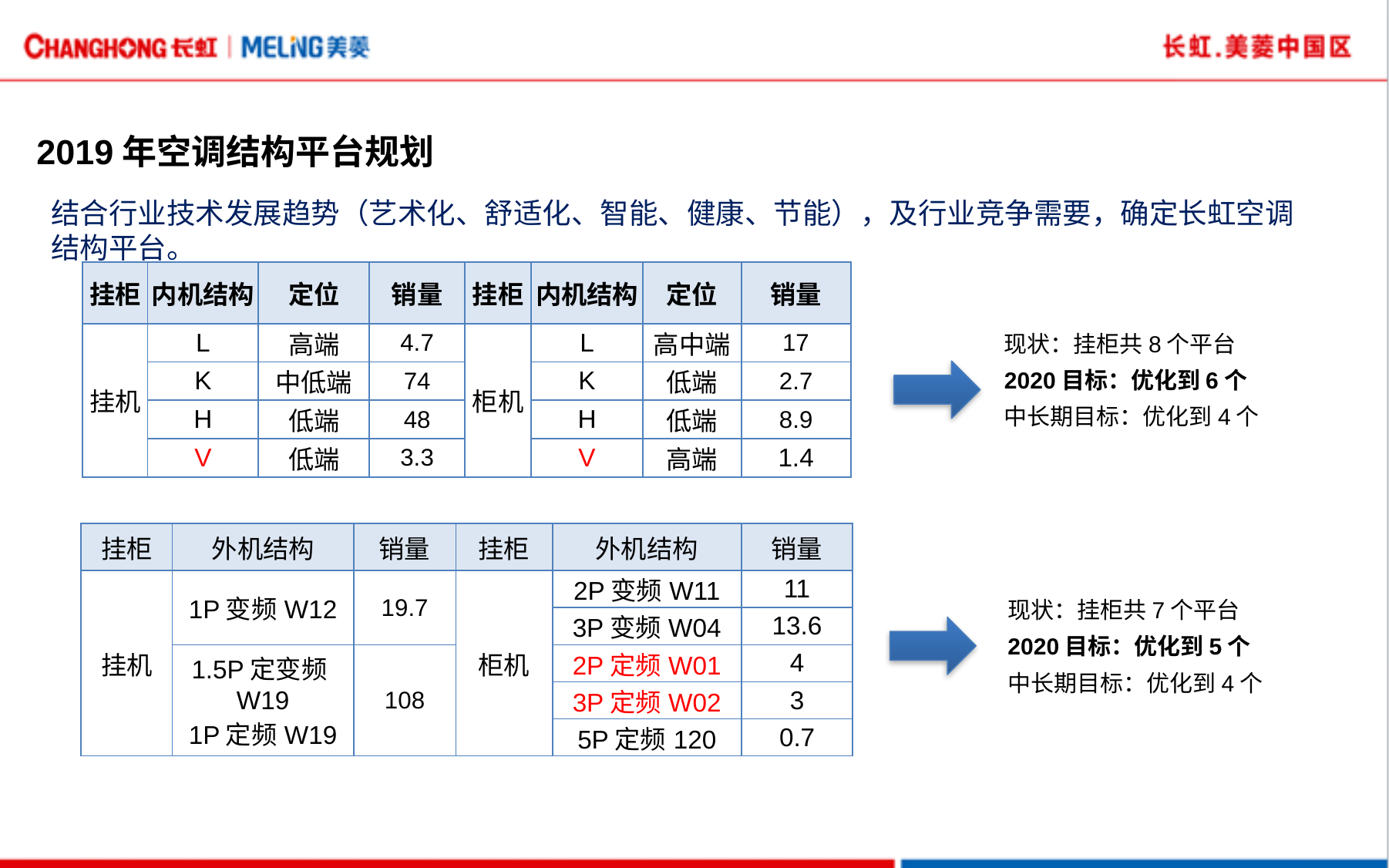

2019年空调结构平台规划
结合行业技术发展趋势（艺术化、舒适化、智能、健康、节能），及行业竞争需要，确定长虹空调结构平台。
| 挂柜 | 内机结构 | 定位 | 销量 | 挂柜 | 内机结构 | 定位 | 销量 |
| --- | --- | --- | --- | --- | --- | --- | --- |
| 挂机 | L | 高端 | 4.7 | 柜机 | L | 高中端 | 17 |
|  | K | 中低端 | 74 |  | K | 低端 | 2.7 |
|  | H | 低端 | 48 |  | H | 低端 | 8.9 |
|  | V | 低端 | 3.3 |  | V | 高端 | 1.4 |
现状：挂柜共8个平台
2020目标：优化到6个
中长期目标：优化到4个

| 挂柜 | 外机结构 | 销量 | 挂柜 | 外机结构 | 销量 |
| --- | --- | --- | --- | --- | --- |
| 挂机 | 1P变频W12 | 19.7 | 柜机 | 2P变频W11 | 11 |
|  |  |  |  | 3P变频W04 | 13.6 |
|  | 1.5P定变频W19 1P定频W19 | 108 |  | 2P定频W01 | 4 |
|  |  |  |  | 3P定频W02 | 3 |
|  |  |  |  | 5P定频120 | 0.7 |
现状：挂柜共7个平台
2020目标：优化到5个
中长期目标：优化到4个